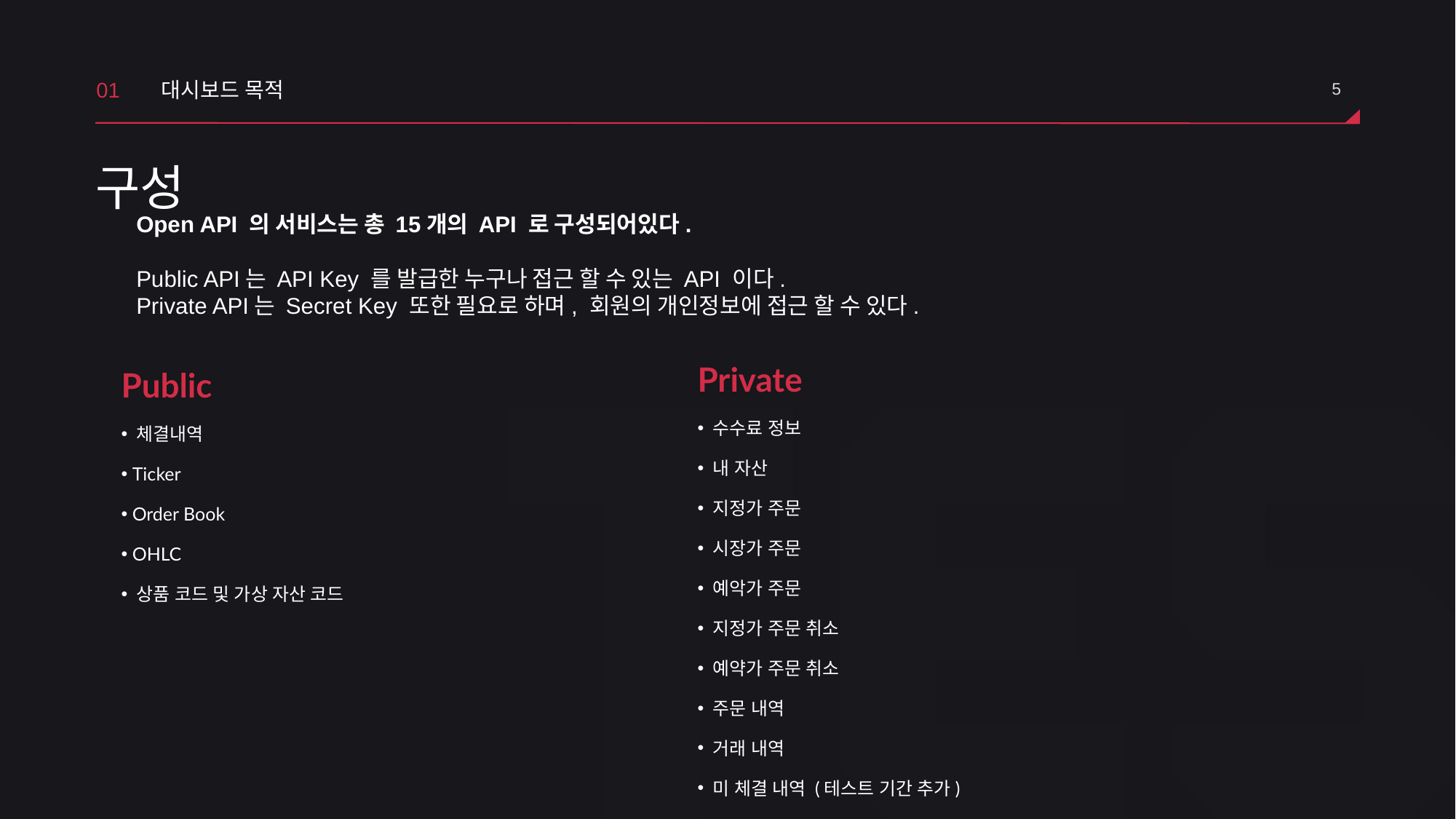

01
대시보드 목적
5
구성
Open API 의 서비스는 총 15개의 API 로 구성되어있다.

Public API는 API Key 를 발급한 누구나 접근 할 수 있는 API 이다.
Private API는 Secret Key 또한 필요로 하며, 회원의 개인정보에 접근 할 수 있다.
Private
 수수료 정보
 내 자산
 지정가 주문
 시장가 주문
 예악가 주문
 지정가 주문 취소
 예약가 주문 취소
 주문 내역
 거래 내역
 미 체결 내역 (테스트 기간 추가)
Public
 체결내역
 Ticker
 Order Book
 OHLC
 상품 코드 및 가상 자산 코드